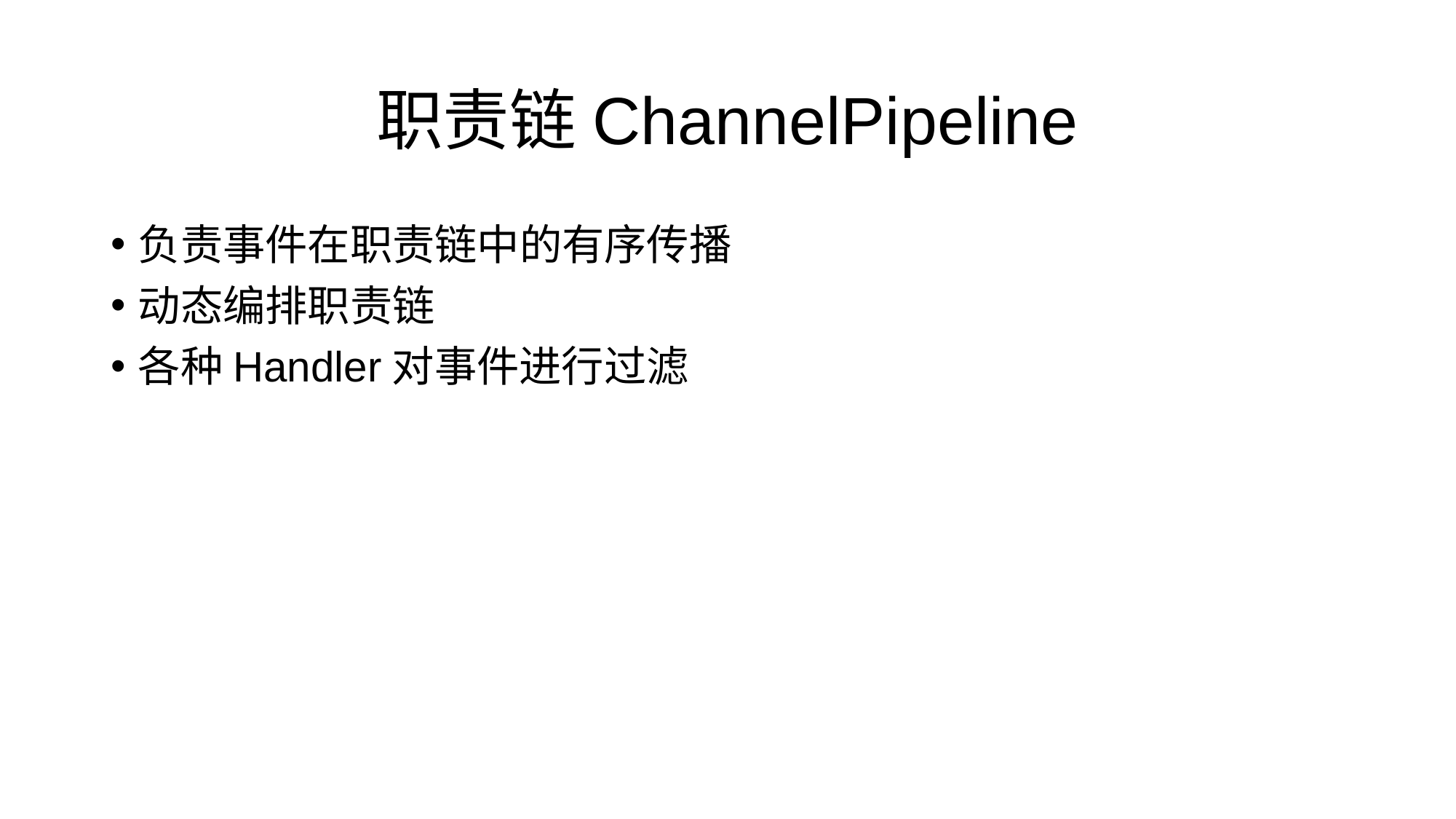

# 职责链ChannelPipeline
负责事件在职责链中的有序传播
动态编排职责链
各种Handler对事件进行过滤